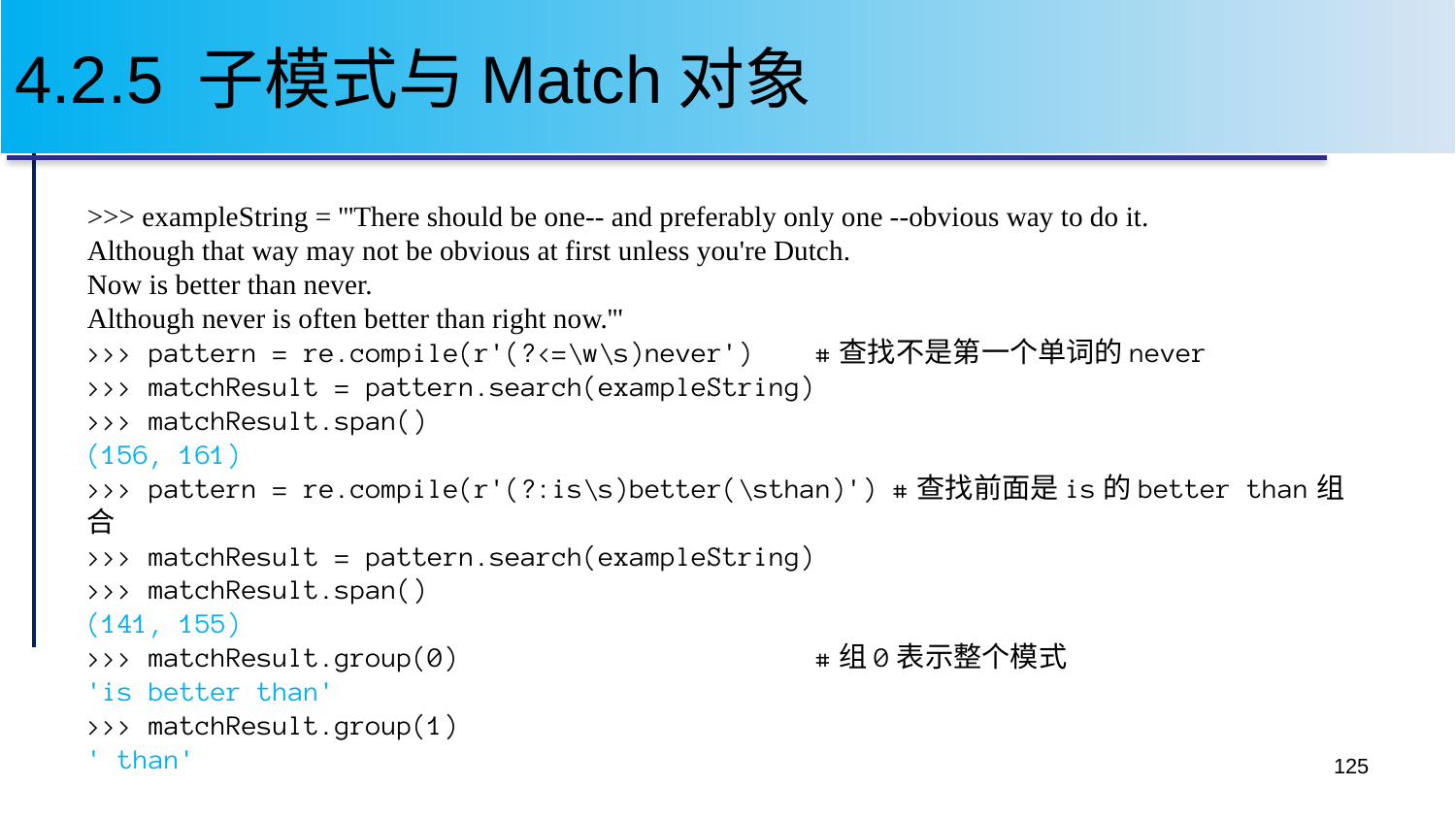

# 4.2.5 子模式与Match对象
>>> exampleString = '''There should be one-- and preferably only one --obvious way to do it.
Although that way may not be obvious at first unless you're Dutch.
Now is better than never.
Although never is often better than right now.'''
>>> pattern = re.compile(r'(?<=\w\s)never')    #查找不是第一个单词的never
>>> matchResult = pattern.search(exampleString)
>>> matchResult.span()
(156, 161)
>>> pattern = re.compile(r'(?:is\s)better(\sthan)') #查找前面是is的better than组合
>>> matchResult = pattern.search(exampleString)
>>> matchResult.span()
(141, 155)
>>> matchResult.group(0)                       #组0表示整个模式
'is better than'
>>> matchResult.group(1)
' than'
125